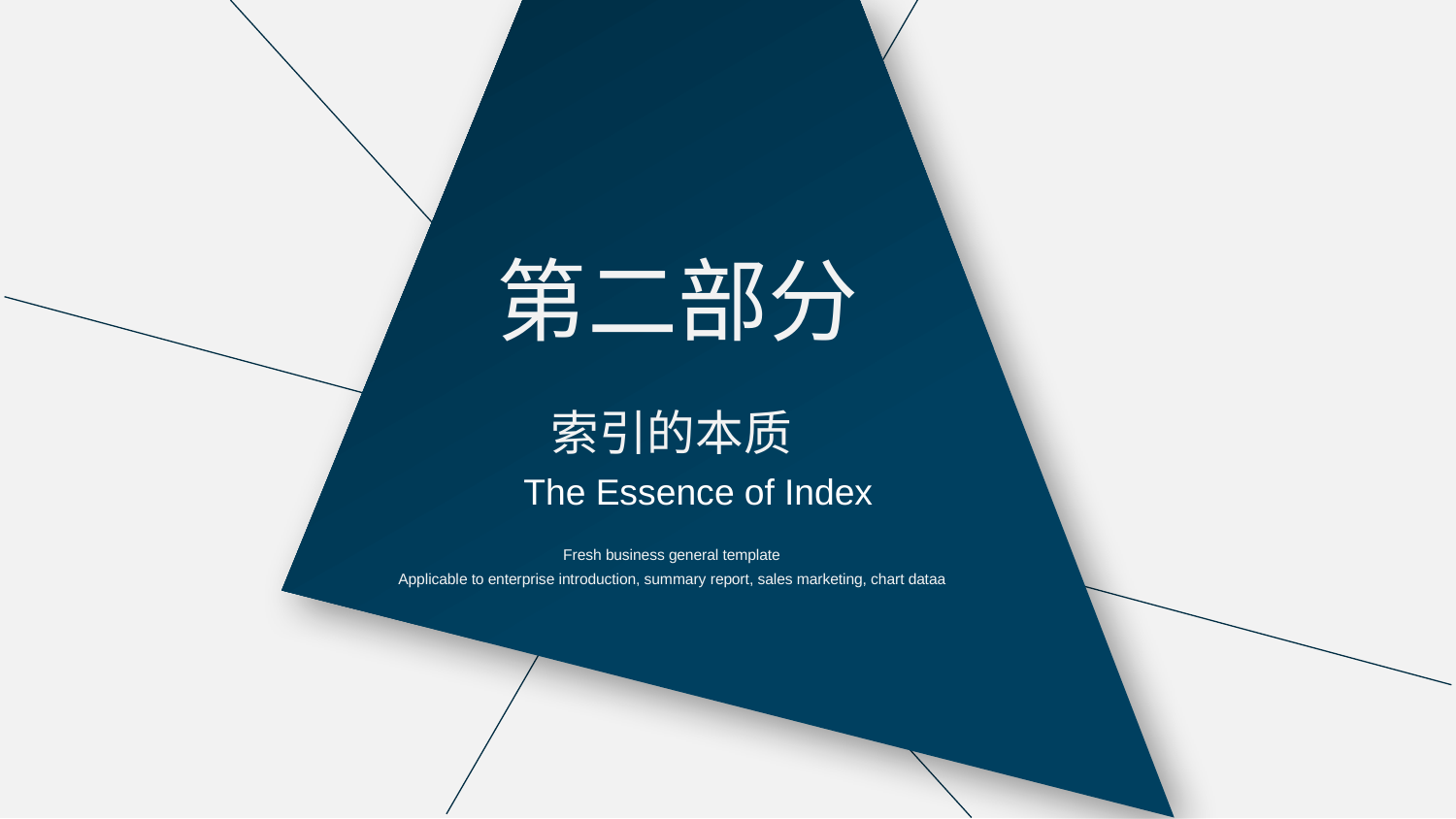

第二部分

索引的本质
The Essence of Index
Fresh business general template
Applicable to enterprise introduction, summary report, sales marketing, chart dataa